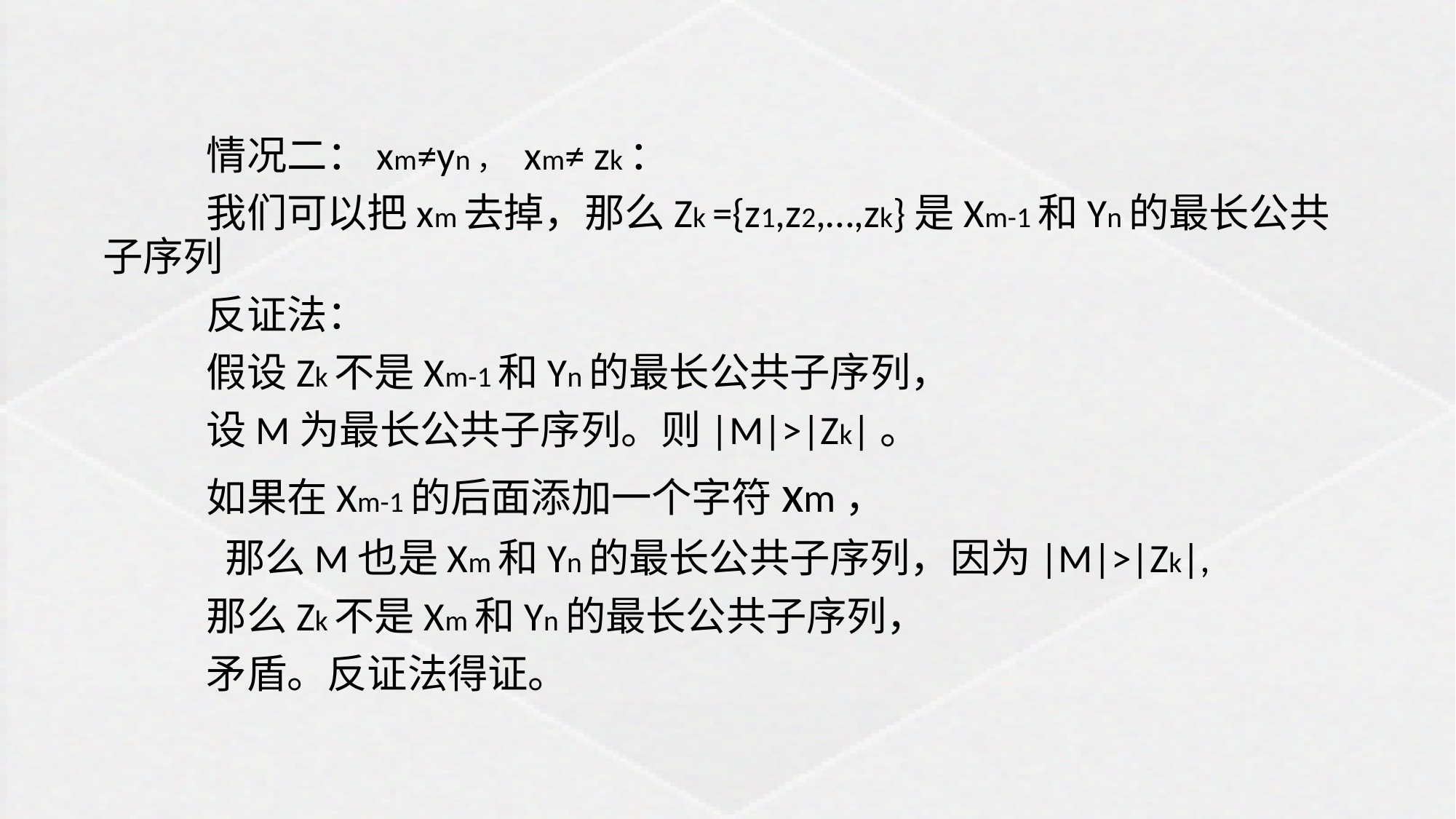

情况二：xm≠yn， xm≠ zk：
	我们可以把xm去掉，那么Zk ={z1,z2,…,zk}是Xm-1和Yn的最长公共子序列
	反证法：
	假设Zk不是Xm-1和Yn的最长公共子序列，
	设M为最长公共子序列。则|M|>|Zk|。
	如果在Xm-1的后面添加一个字符xm，
	 那么M也是Xm和Yn的最长公共子序列，因为|M|>|Zk|,
	那么Zk不是Xm和Yn的最长公共子序列，
	矛盾。反证法得证。